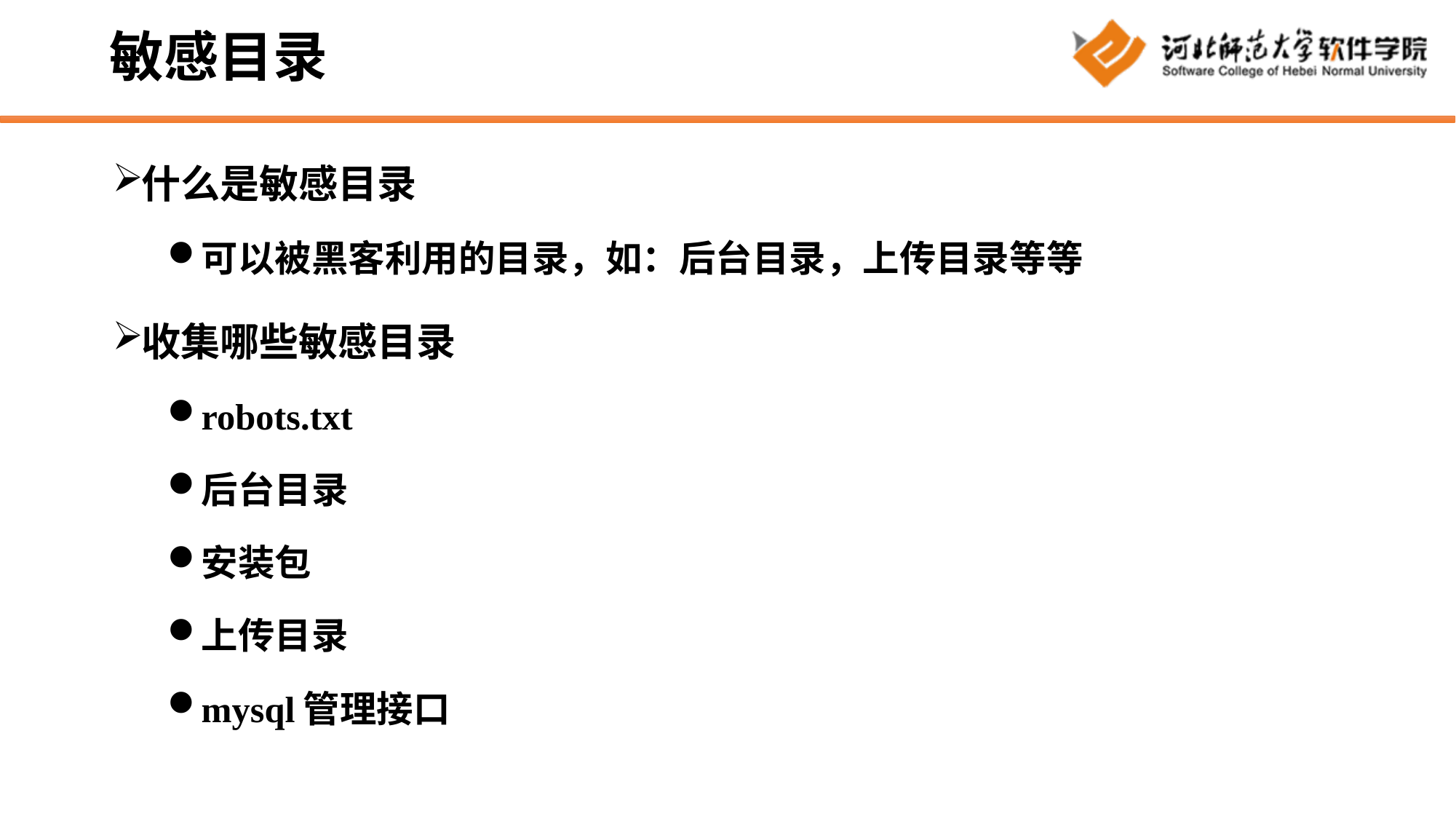

# 敏感目录
什么是敏感目录
可以被黑客利用的目录，如：后台目录，上传目录等等
收集哪些敏感目录
robots.txt
后台目录
安装包
上传目录
mysql管理接口